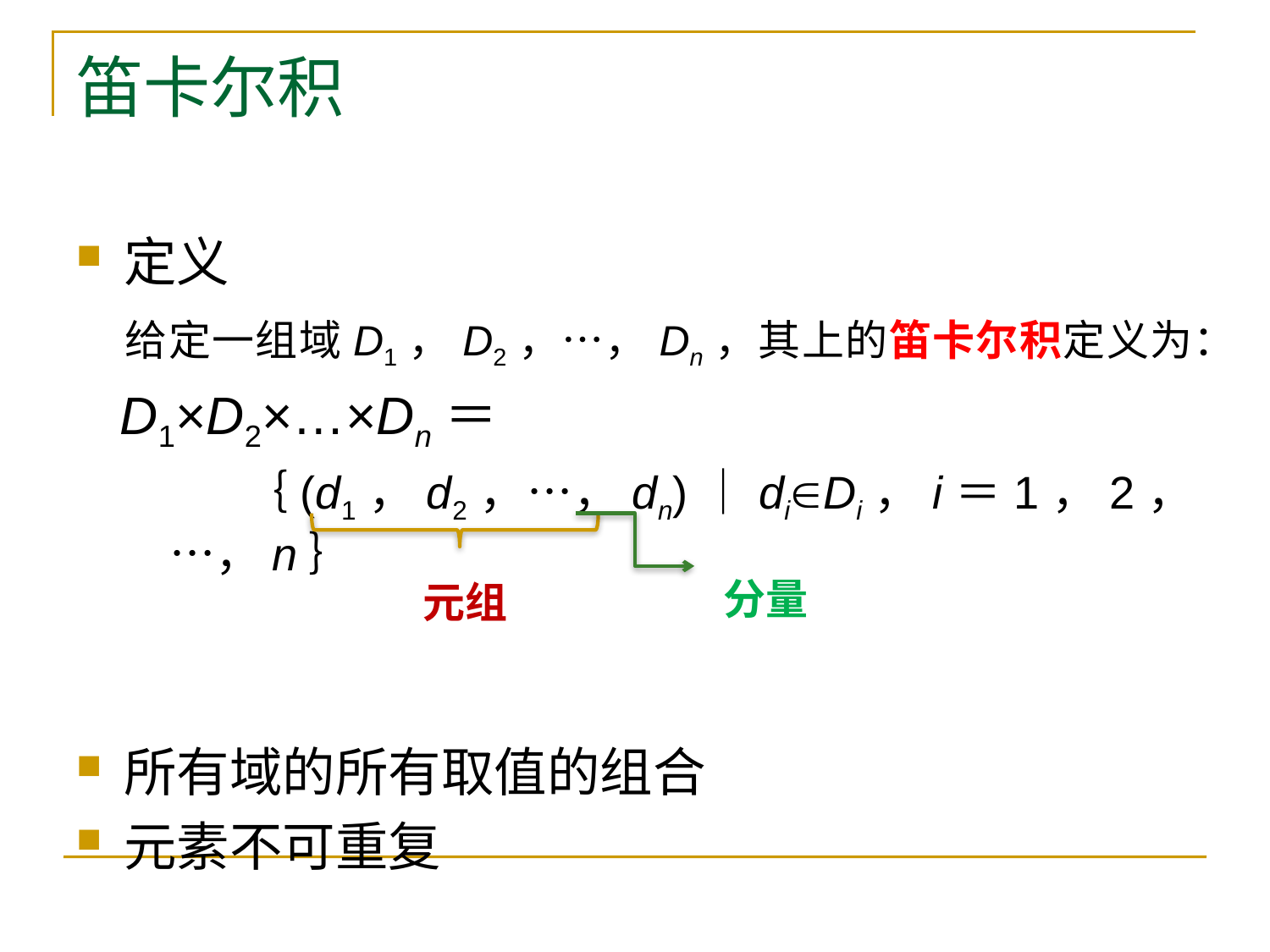

# 笛卡尔积
定义
	给定一组域D1，D2，…，Dn，其上的笛卡尔积定义为：
   D1×D2×…×Dn＝
         ｛(d1，d2，…，dn)｜di∈Di，i＝1，2，…，n｝

所有域的所有取值的组合
元素不可重复

元组
分量